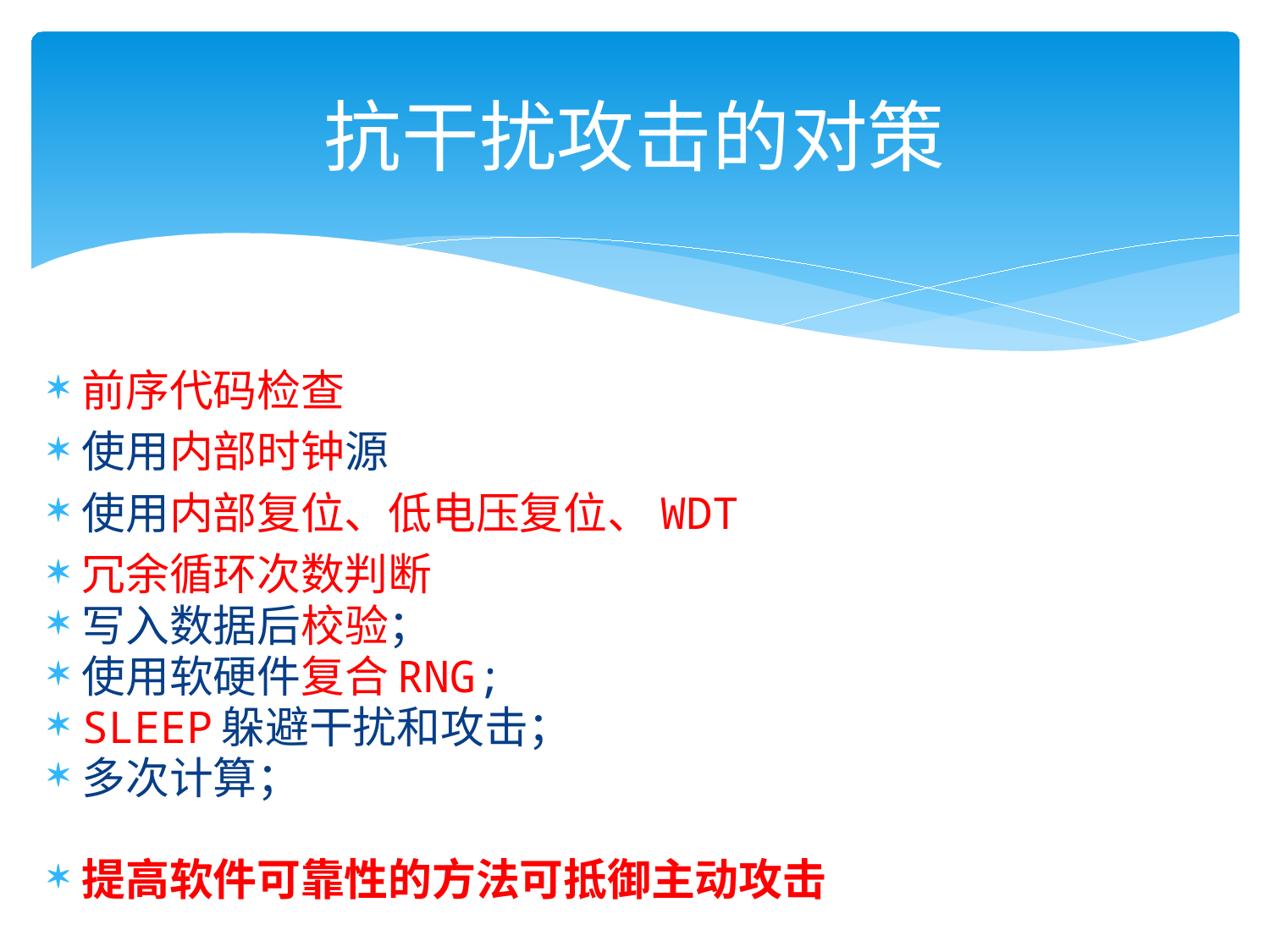

# 抗干扰攻击的对策
前序代码检查
使用内部时钟源
使用内部复位、低电压复位、WDT
冗余循环次数判断
写入数据后校验；
使用软硬件复合RNG;
SLEEP躲避干扰和攻击；
多次计算；

提高软件可靠性的方法可抵御主动攻击